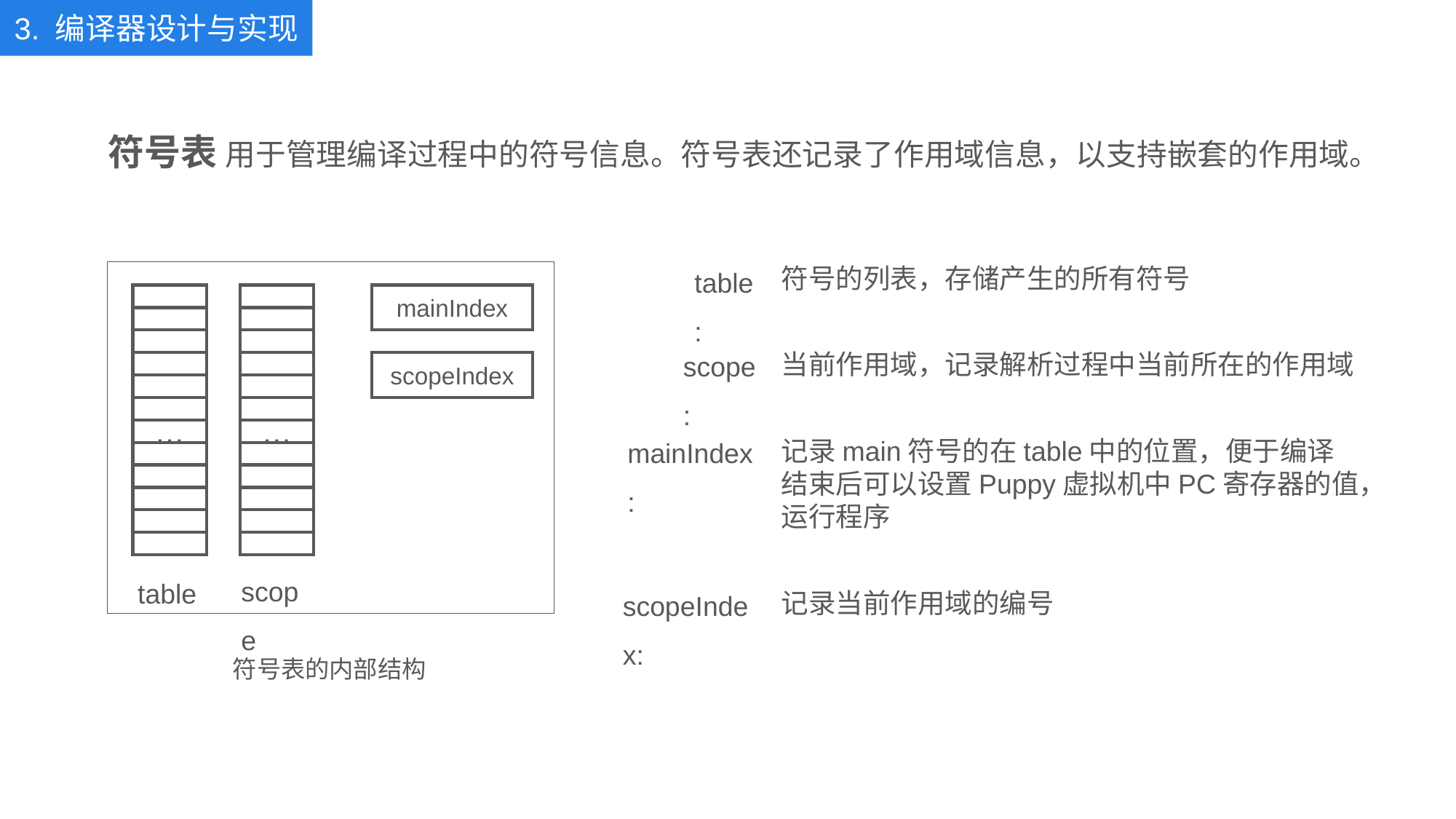

3. 编译器设计与实现
符号表 用于管理编译过程中的符号信息。符号表还记录了作用域信息，以支持嵌套的作用域。
table:
符号的列表，存储产生的所有符号

mainIndex

scope:

当前作用域，记录解析过程中当前所在的作用域

scopeIndex

mainIndex:
…
…
记录main符号的在table中的位置，便于编译结束后可以设置Puppy虚拟机中PC寄存器的值，运行程序

scope
table
scopeIndex:
记录当前作用域的编号
符号表的内部结构